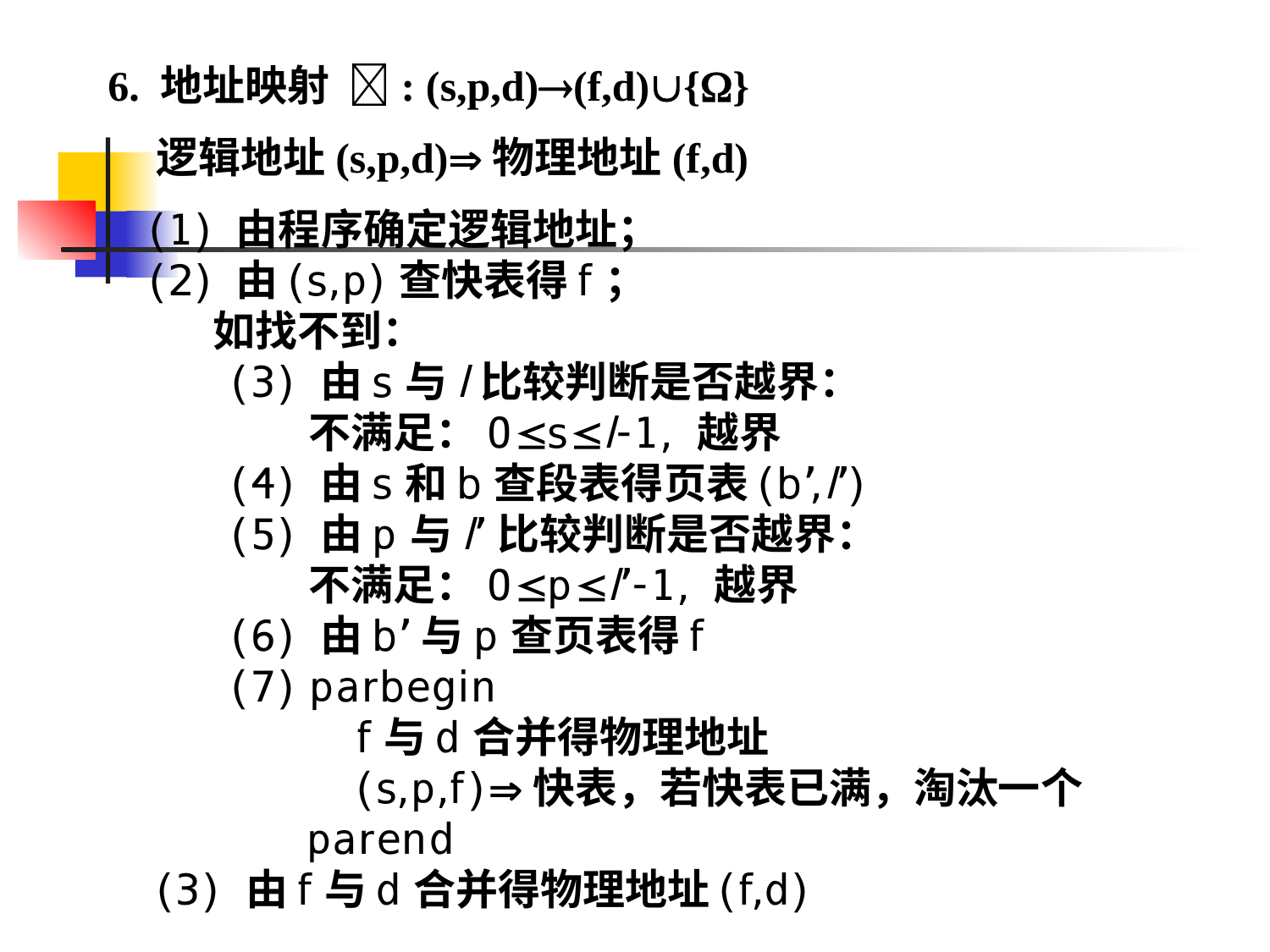

6. 地址映射  σ: (s,p,d)→(f,d)∪{Ω}
    逻辑地址(s,p,d)⇒物理地址(f,d)
    (1) 由程序确定逻辑地址；
    (2) 由(s,p)查快表得f；
          如找不到：
          (3) 由s与l比较判断是否越界：
                    不满足：0≤s≤l-1, 越界
          (4) 由s和b查段表得页表(b’,l’)
          (5) 由p与l’比较判断是否越界：
                    不满足：0≤p≤l’-1, 越界
          (6) 由b’与p查页表得f
          (7) parbegin
                    f与d合并得物理地址
                    (s,p,f)⇒快表，若快表已满，淘汰一个
                parend
    (3) 由f与d合并得物理地址(f,d)